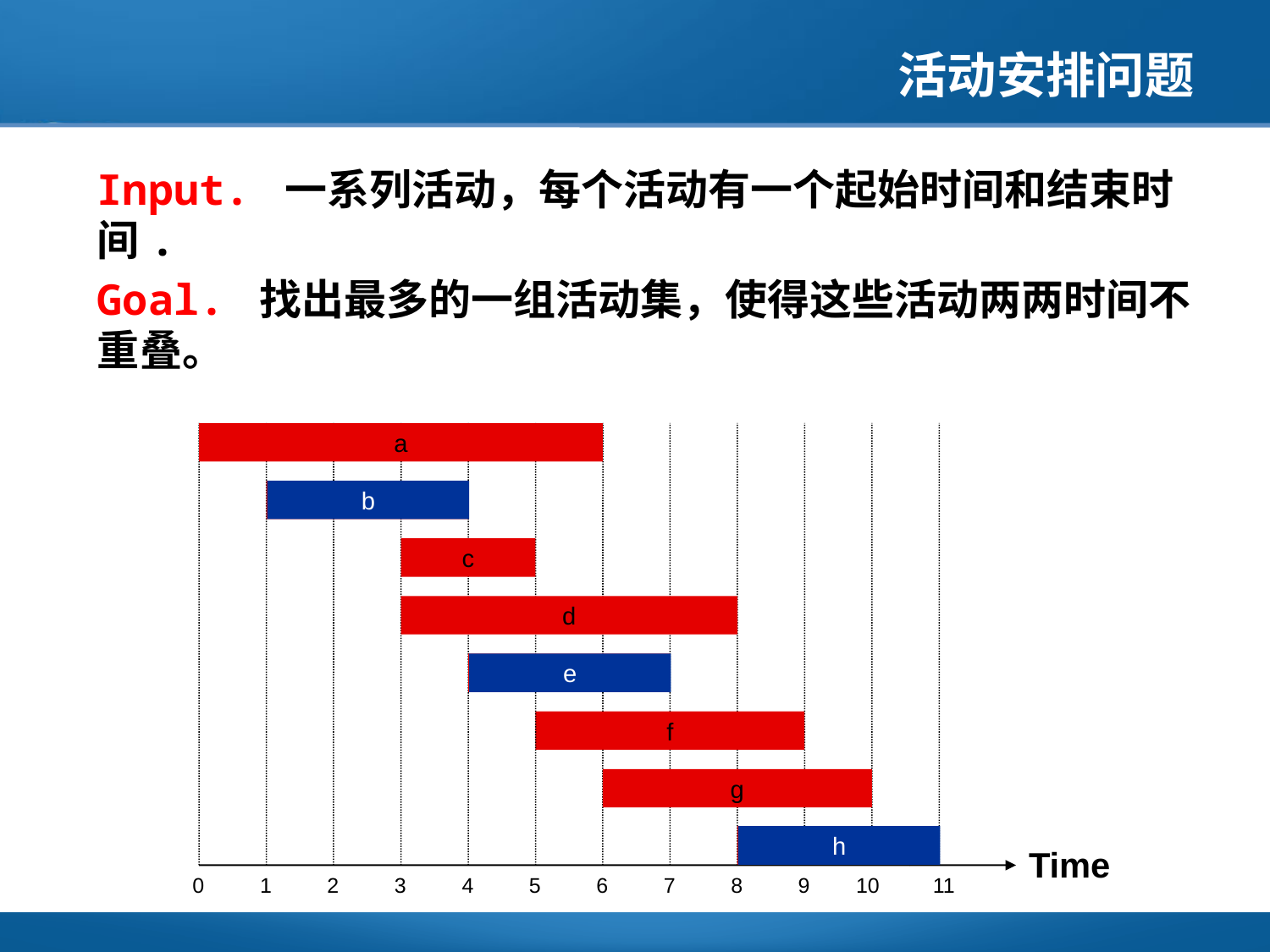

# 活动安排问题
Input. 一系列活动，每个活动有一个起始时间和结束时间.
Goal. 找出最多的一组活动集，使得这些活动两两时间不重叠。
a
b
b
e
h
c
d

e
f
g
h
Time
0

1
2
3
4
5
6
7
8
9
10

11